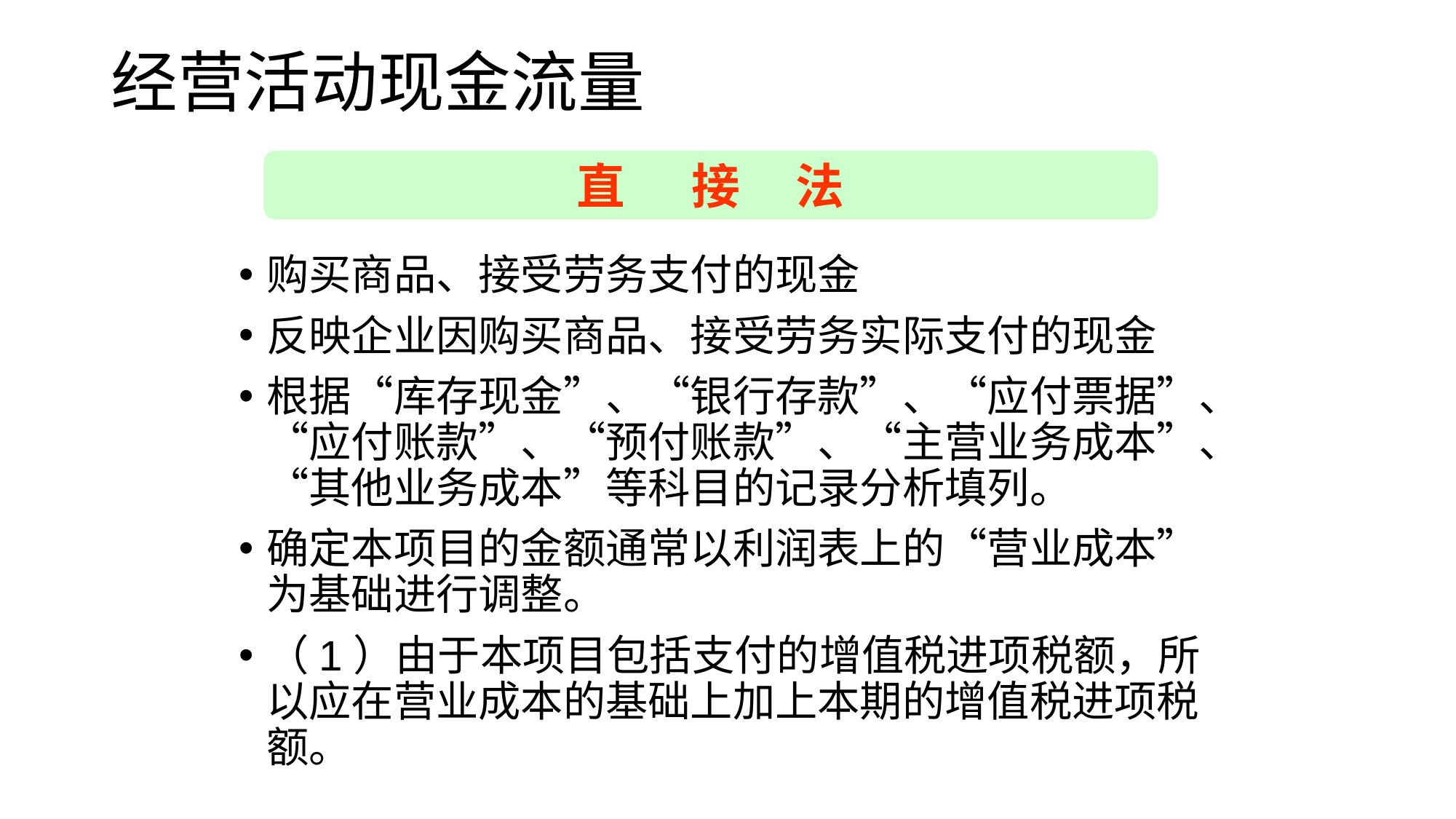

# 经营活动现金流量
直      接     法
购买商品、接受劳务支付的现金
反映企业因购买商品、接受劳务实际支付的现金
根据“库存现金”、“银行存款”、“应付票据”、“应付账款”、“预付账款”、“主营业务成本”、“其他业务成本”等科目的记录分析填列。
确定本项目的金额通常以利润表上的“营业成本”为基础进行调整。
（1）由于本项目包括支付的增值税进项税额，所以应在营业成本的基础上加上本期的增值税进项税额。
2023/3/30
35